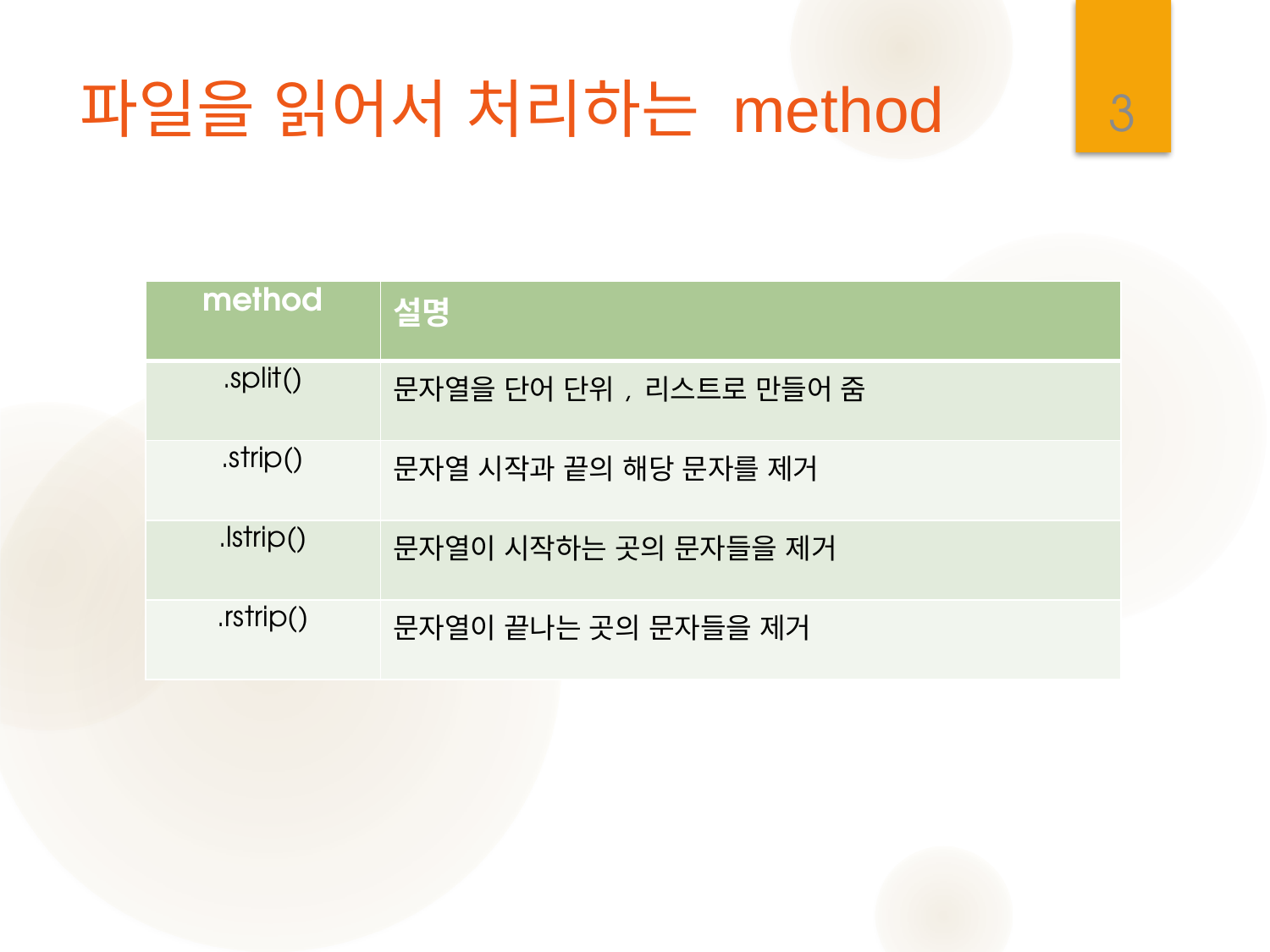

3
# 파일을 읽어서 처리하는 method
| method | 설명 |
| --- | --- |
| .split() | 문자열을 단어 단위, 리스트로 만들어 줌 |
| .strip() | 문자열 시작과 끝의 해당 문자를 제거 |
| .lstrip() | 문자열이 시작하는 곳의 문자들을 제거 |
| .rstrip() | 문자열이 끝나는 곳의 문자들을 제거 |